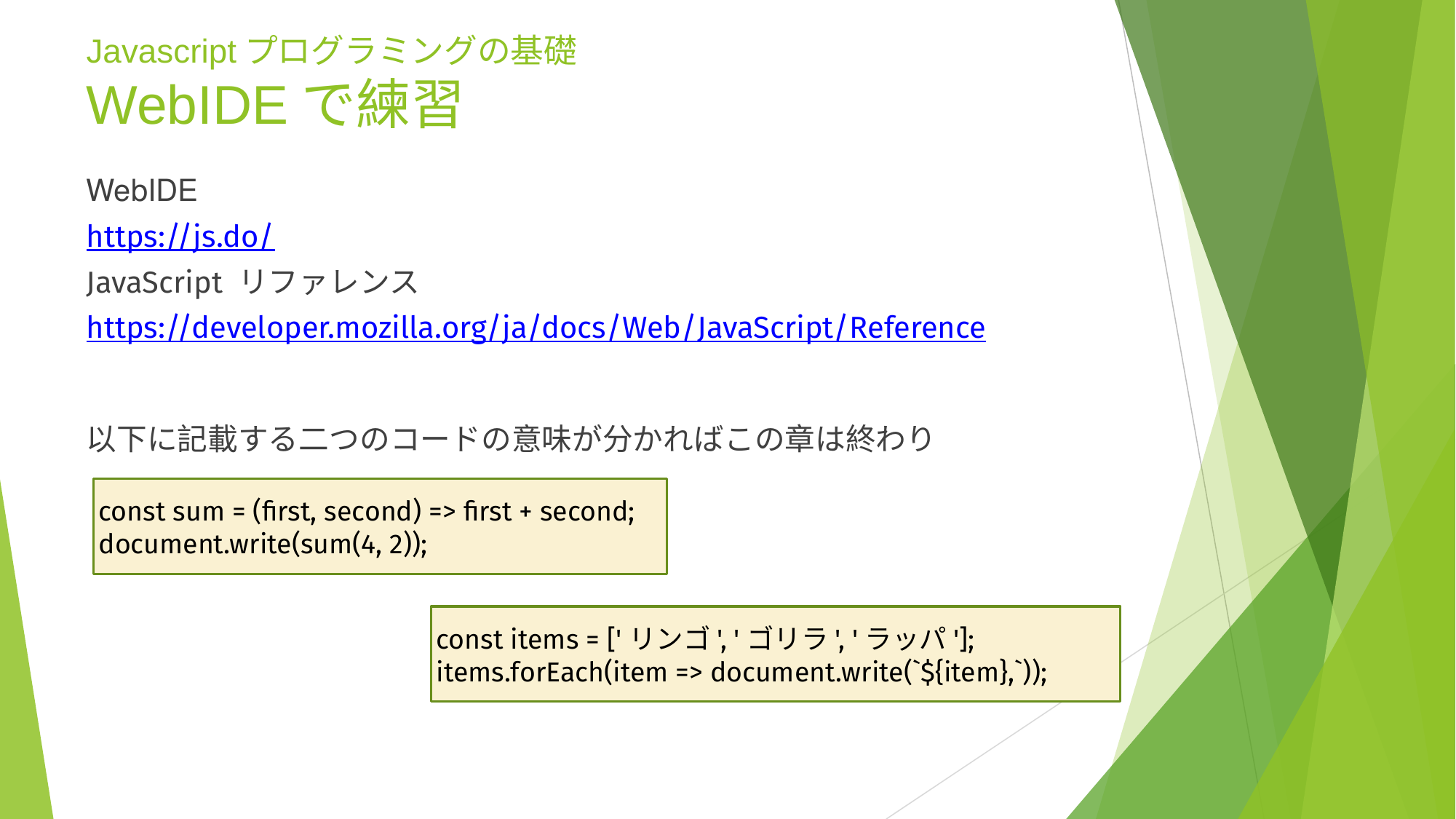

# Javascriptプログラミングの基礎 WebIDEで練習
WebIDE
https://js.do/
JavaScript リファレンス
https://developer.mozilla.org/ja/docs/Web/JavaScript/Reference

以下に記載する二つのコードの意味が分かればこの章は終わり

const sum = (first, second) => first + second;
document.write(sum(4, 2));

const items = ['リンゴ', 'ゴリラ', 'ラッパ'];
items.forEach(item => document.write(`${item},`));